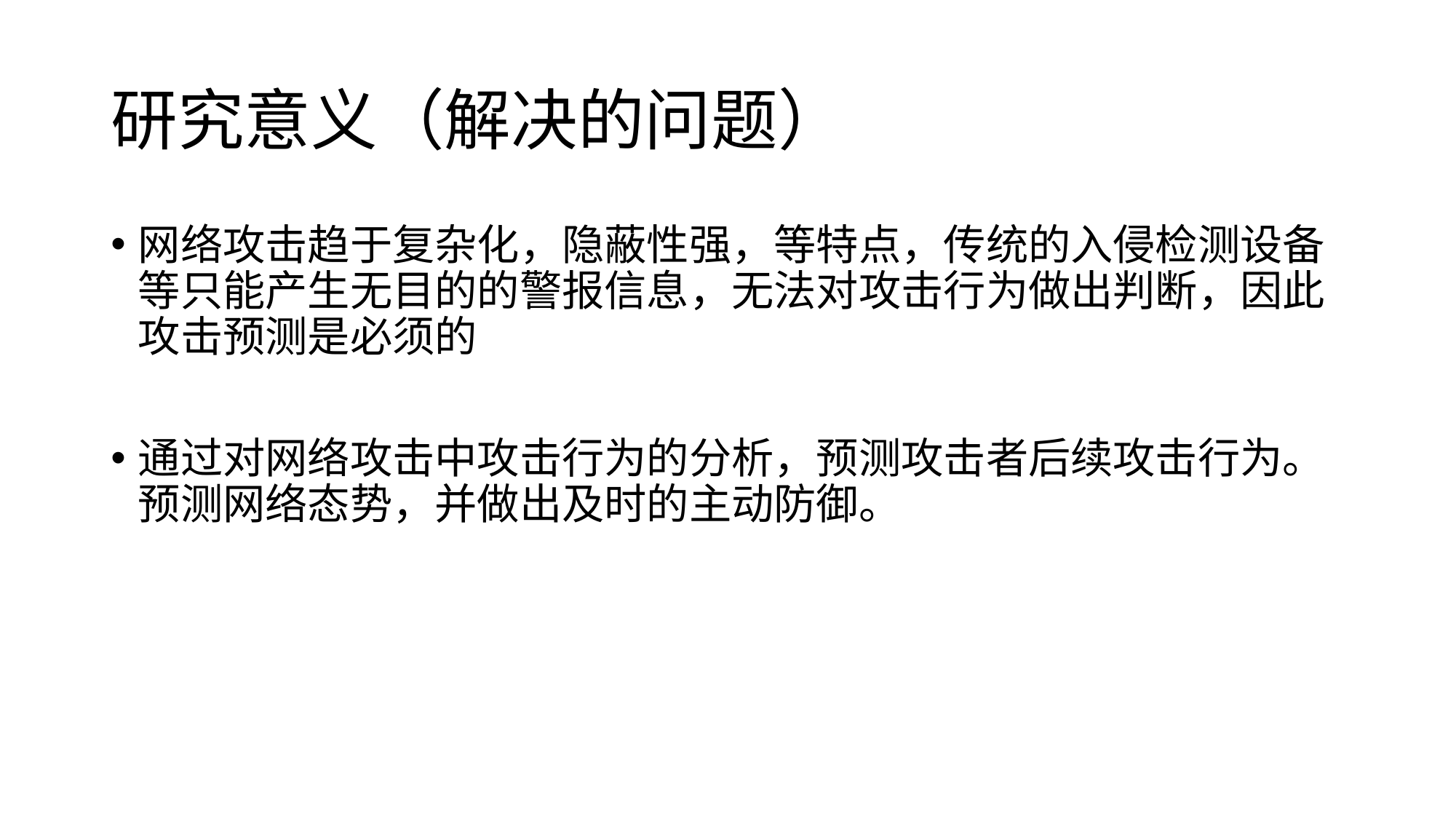

# 研究意义（解决的问题）
网络攻击趋于复杂化，隐蔽性强，等特点，传统的入侵检测设备等只能产生无目的的警报信息，无法对攻击行为做出判断，因此攻击预测是必须的

通过对网络攻击中攻击行为的分析，预测攻击者后续攻击行为。预测网络态势，并做出及时的主动防御。